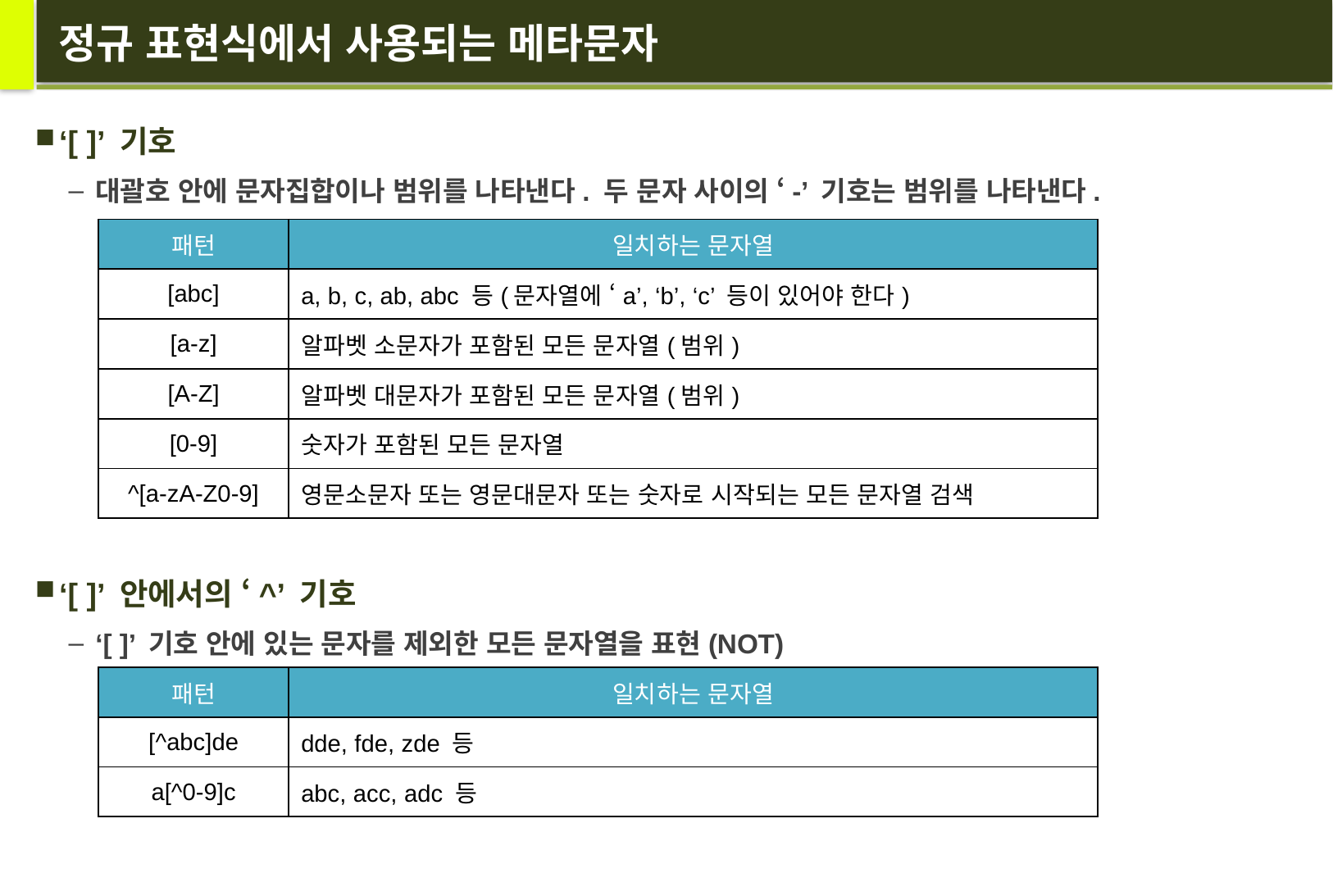

# 정규 표현식에서 사용되는 메타문자
‘[ ]’ 기호
대괄호 안에 문자집합이나 범위를 나타낸다. 두 문자 사이의 ‘-’ 기호는 범위를 나타낸다.

‘[ ]’ 안에서의 ‘^’ 기호
‘[ ]’ 기호 안에 있는 문자를 제외한 모든 문자열을 표현(NOT)
| 패턴 | 일치하는 문자열 |
| --- | --- |
| [abc] | a, b, c, ab, abc 등(문자열에 ‘a’, ‘b’, ‘c’ 등이 있어야 한다) |
| [a-z] | 알파벳 소문자가 포함된 모든 문자열(범위) |
| [A-Z] | 알파벳 대문자가 포함된 모든 문자열(범위) |
| [0-9] | 숫자가 포함된 모든 문자열 |
| ^[a-zA-Z0-9] | 영문소문자 또는 영문대문자 또는 숫자로 시작되는 모든 문자열 검색 |
| 패턴 | 일치하는 문자열 |
| --- | --- |
| [^abc]de | dde, fde, zde 등 |
| a[^0-9]c | abc, acc, adc 등 |